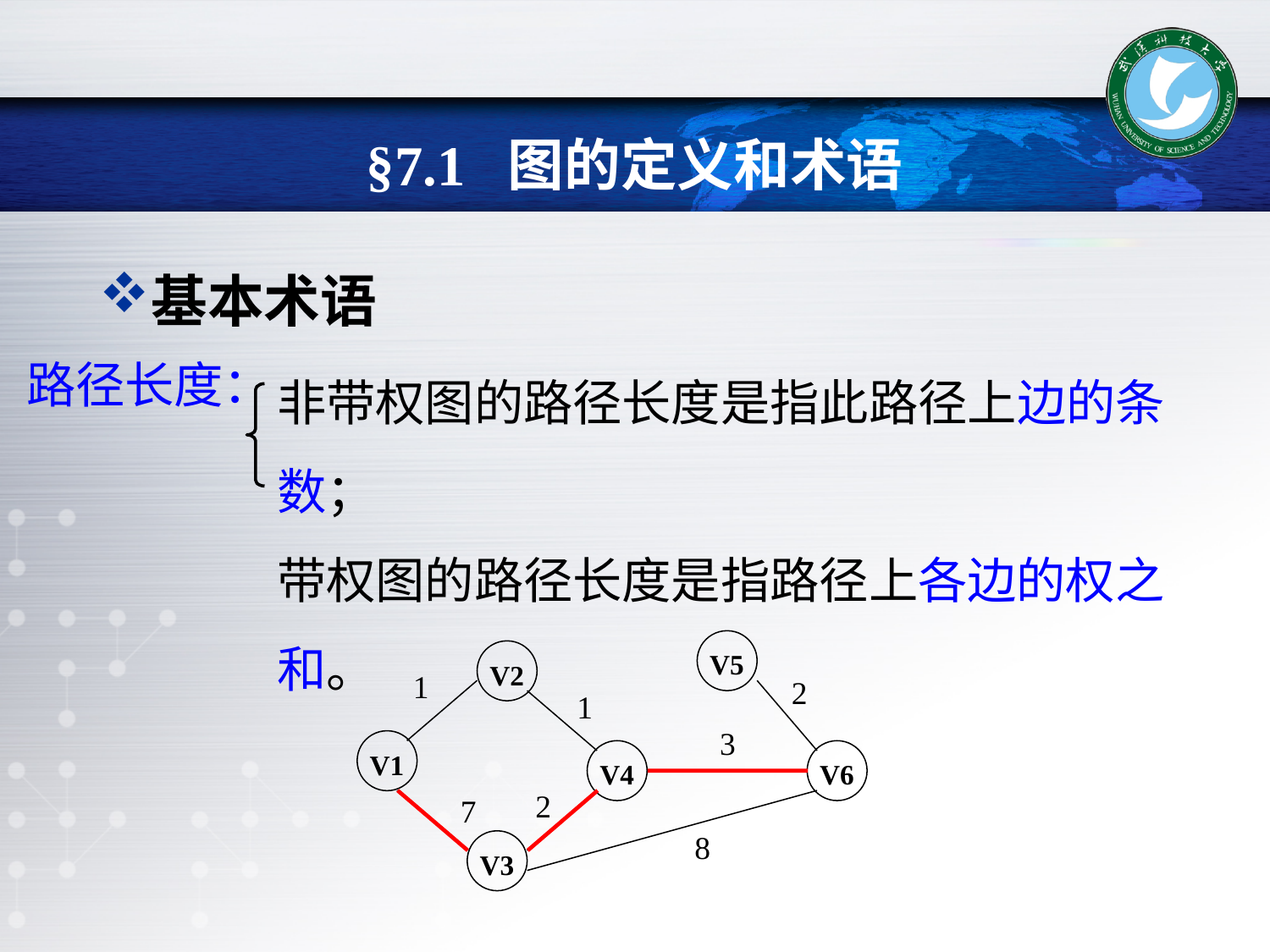

# §7.1  图的定义和术语
基本术语

非带权图的路径长度是指此路径上边的条数；
带权图的路径长度是指路径上各边的权之和。
路径长度：

V5

V2
1
2

1

3

V1

V4

V6

2
7

8

V3